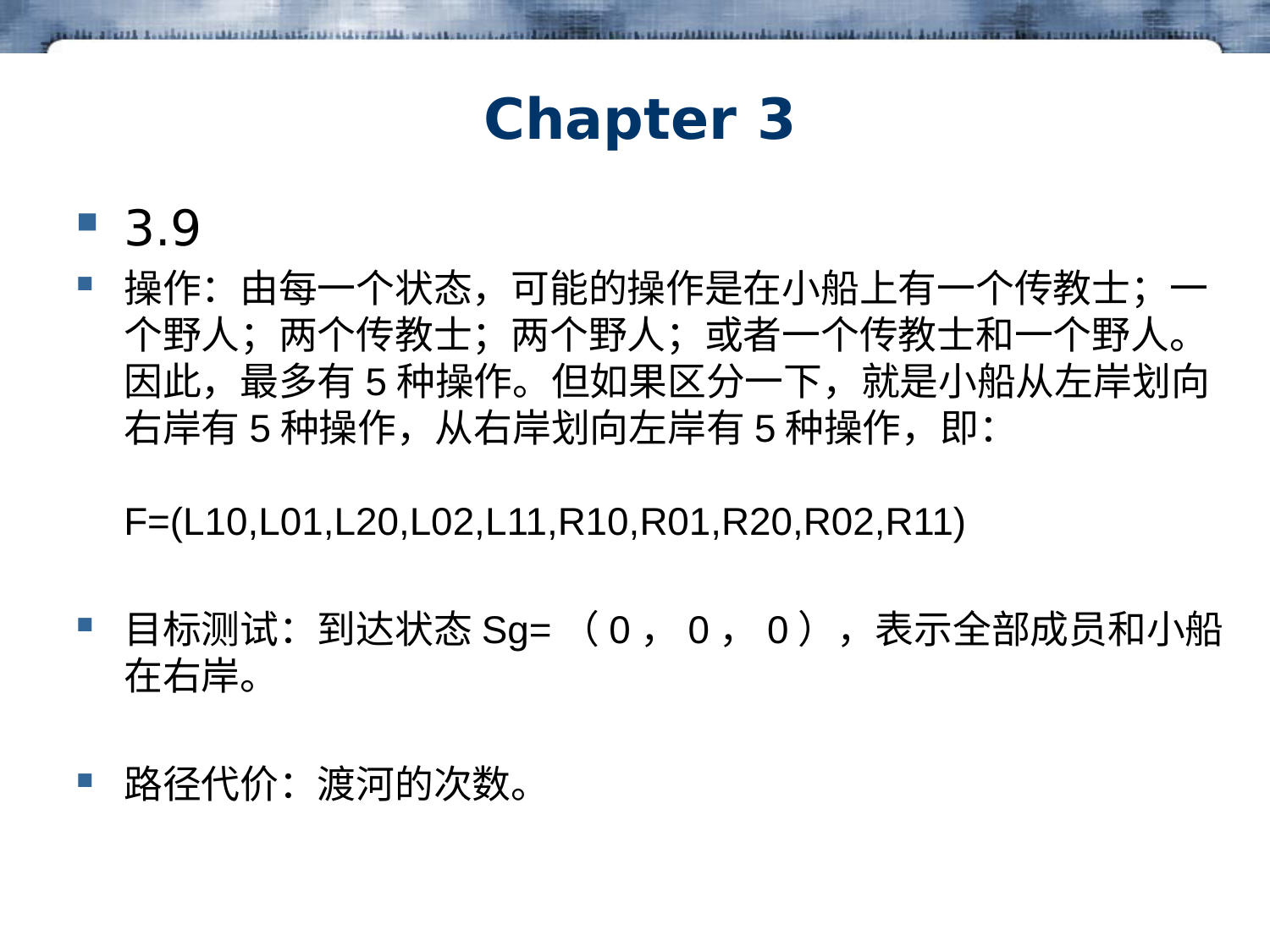

# Chapter 3
3.9
操作：由每一个状态，可能的操作是在小船上有一个传教士；一个野人；两个传教士；两个野人；或者一个传教士和一个野人。因此，最多有5种操作。但如果区分一下，就是小船从左岸划向右岸有5种操作，从右岸划向左岸有5种操作，即：
F=(L10,L01,L20,L02,L11,R10,R01,R20,R02,R11)

目标测试：到达状态Sg=（0，0，0），表示全部成员和小船在右岸。

路径代价：渡河的次数。